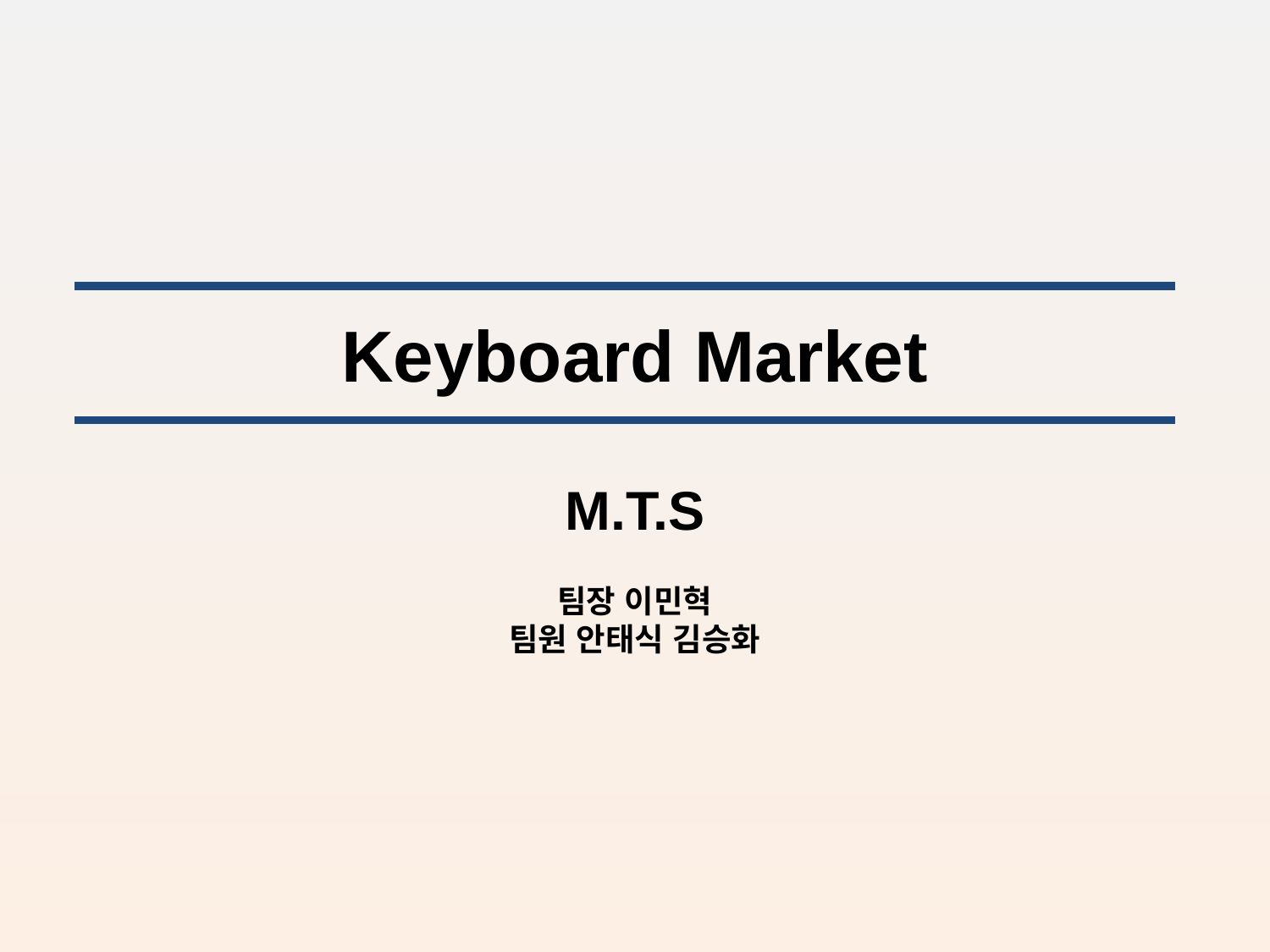

Keyboard Market
M.T.S
팀장 이민혁
팀원 안태식 김승화